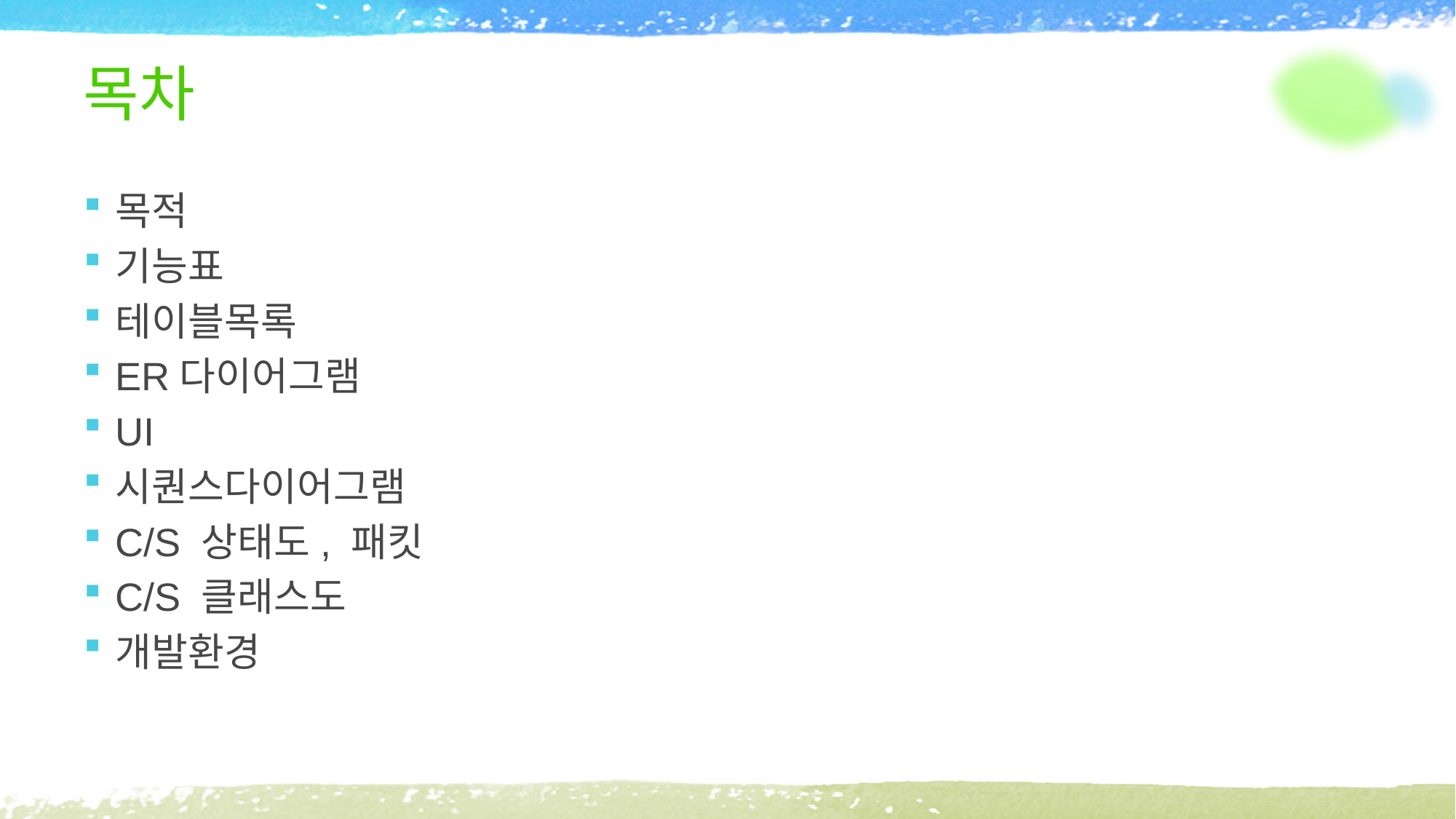

# 목차

목적
기능표
테이블목록
ER다이어그램
UI
시퀀스다이어그램
C/S 상태도, 패킷
C/S 클래스도
개발환경